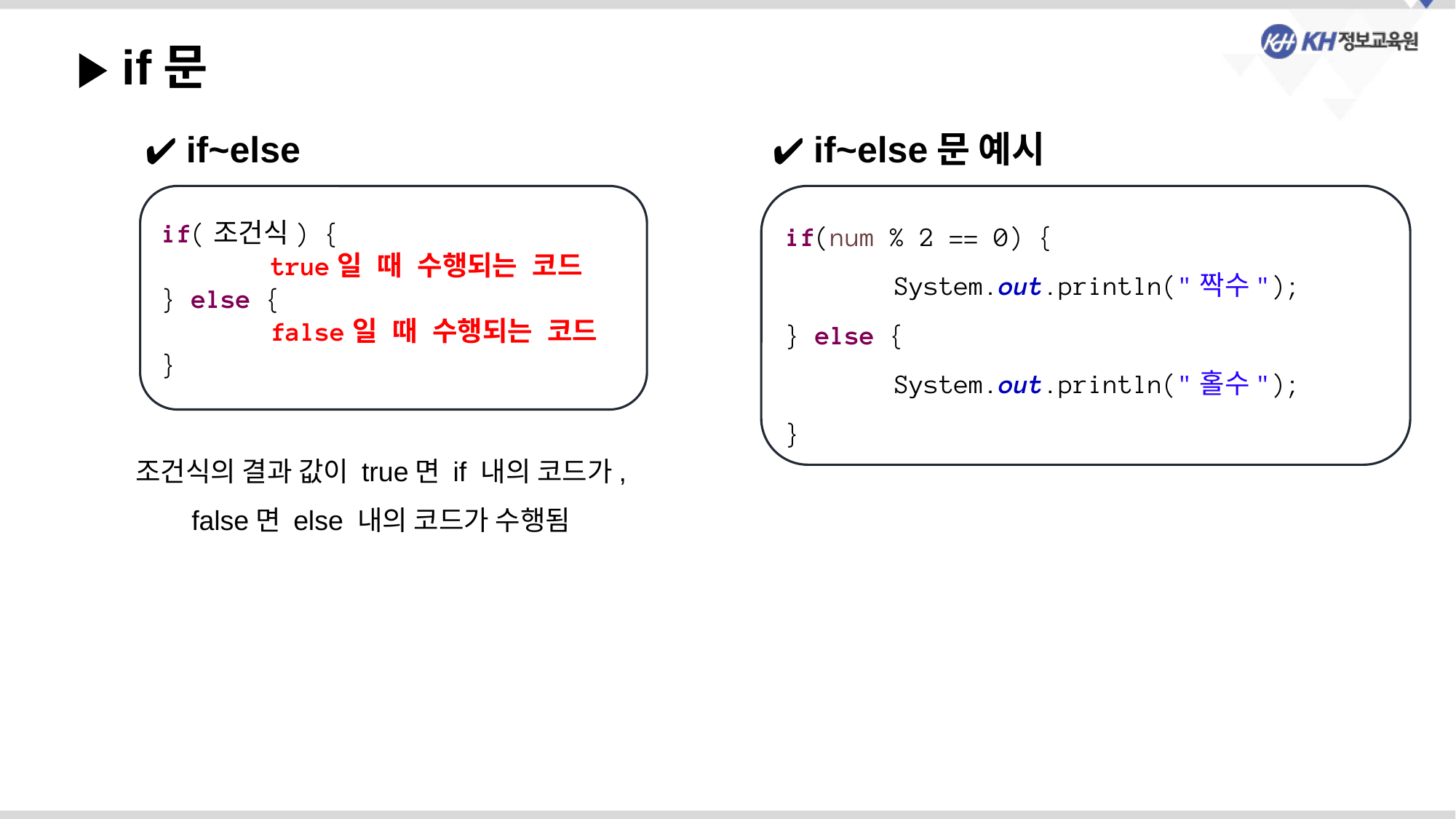

▶ if문
if~else
if~else문 예시
if(num % 2 == 0) {
	System.out.println("짝수");
} else {
	System.out.println("홀수");
}
if(조건식) {
	true일 때 수행되는 코드
} else {
	false일 때 수행되는 코드
}
조건식의 결과 값이 true면 if 내의 코드가,
false면 else 내의 코드가 수행됨